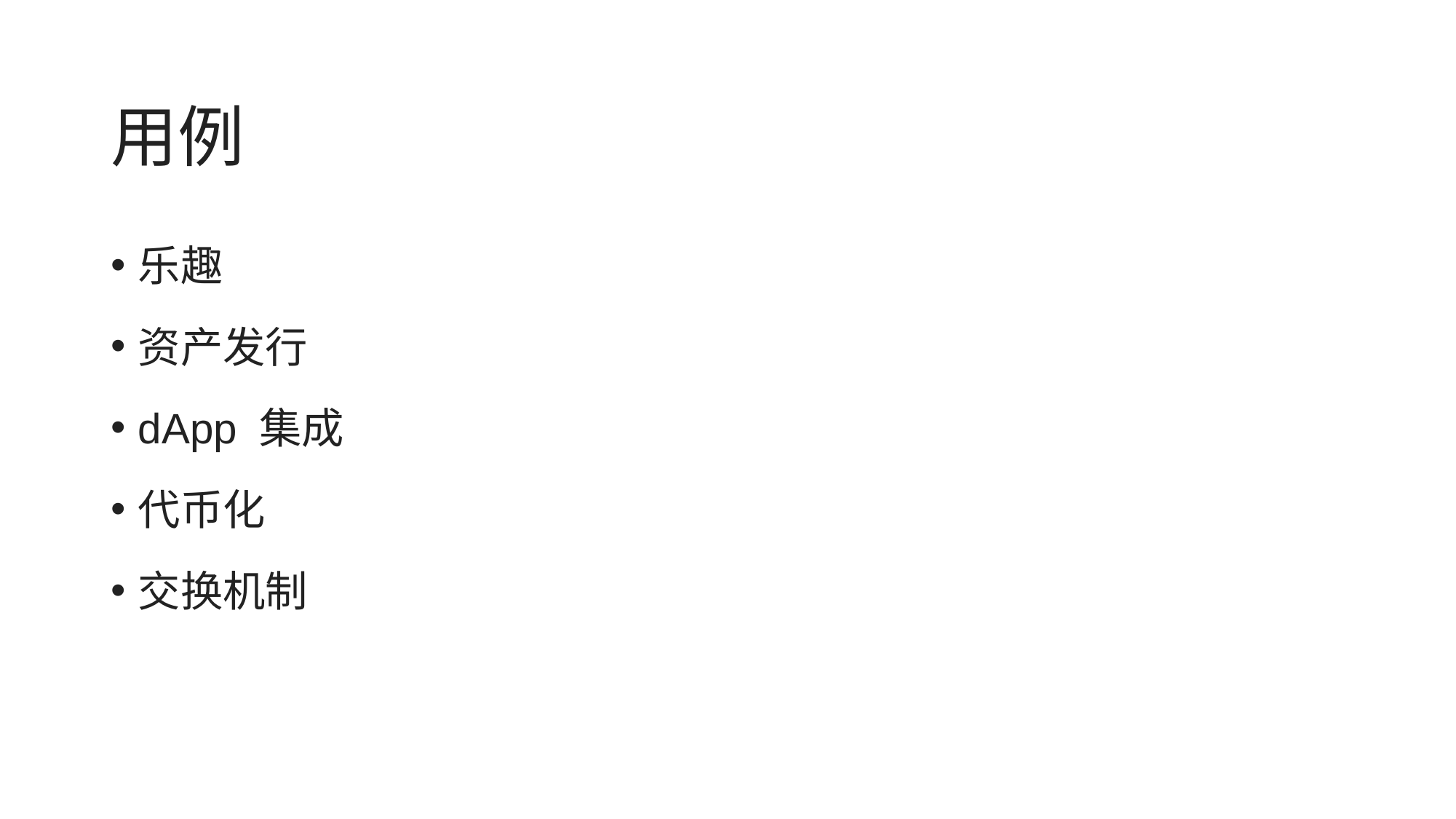

# 用例
乐趣
资产发行
dApp 集成
代币化
交换机制